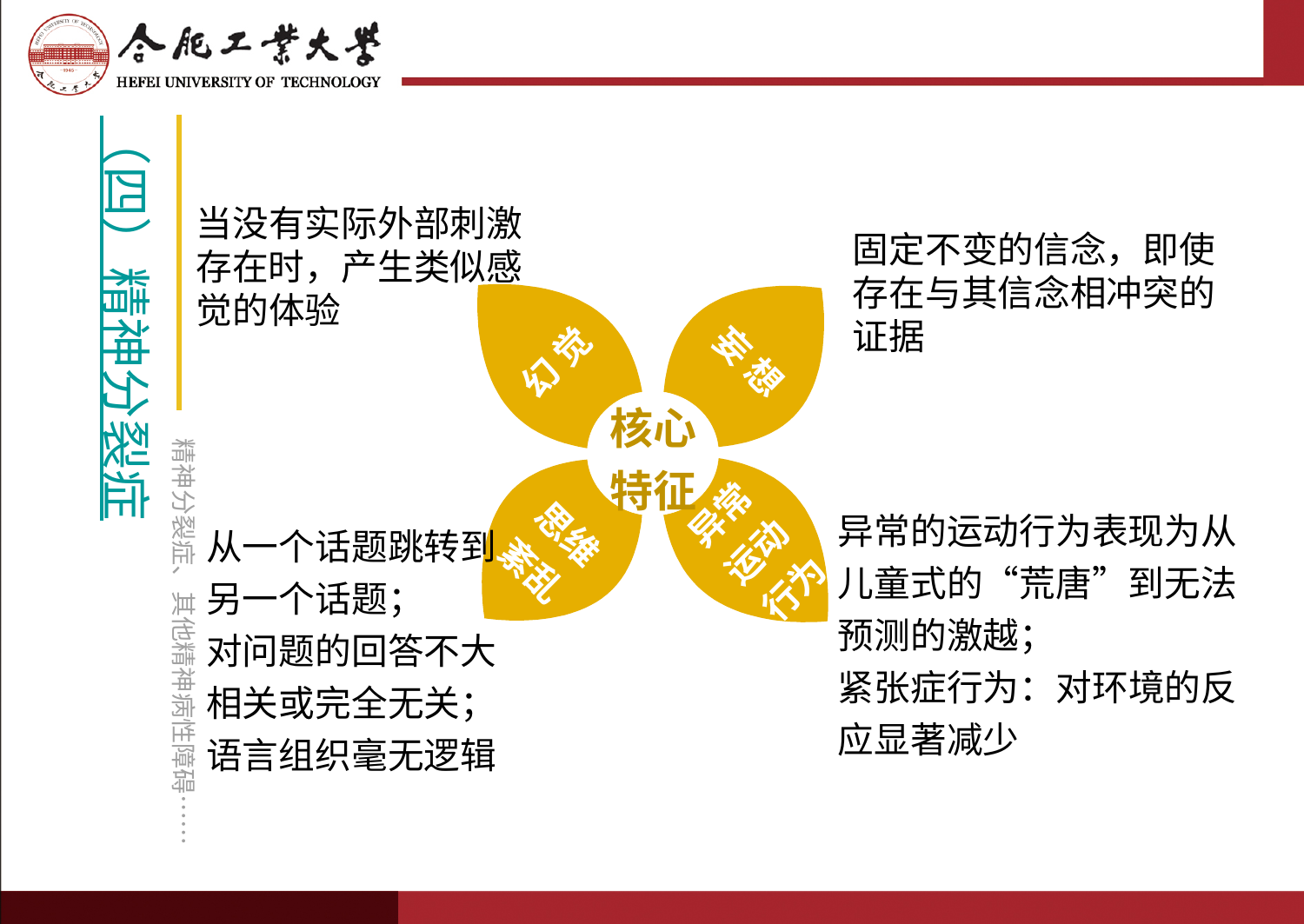

（四）精神分裂症
当没有实际外部刺激存在时，产生类似感觉的体验
固定不变的信念，即使存在与其信念相冲突的证据
幻 觉
妄 想
核心
特征
异常
运动
行为
精神分裂症、其他精神病性障碍……
思维
紊乱
从一个话题跳转到另一个话题；
对问题的回答不大相关或完全无关；
语言组织毫无逻辑
异常的运动行为表现为从儿童式的“荒唐”到无法预测的激越；
紧张症行为：对环境的反应显著减少